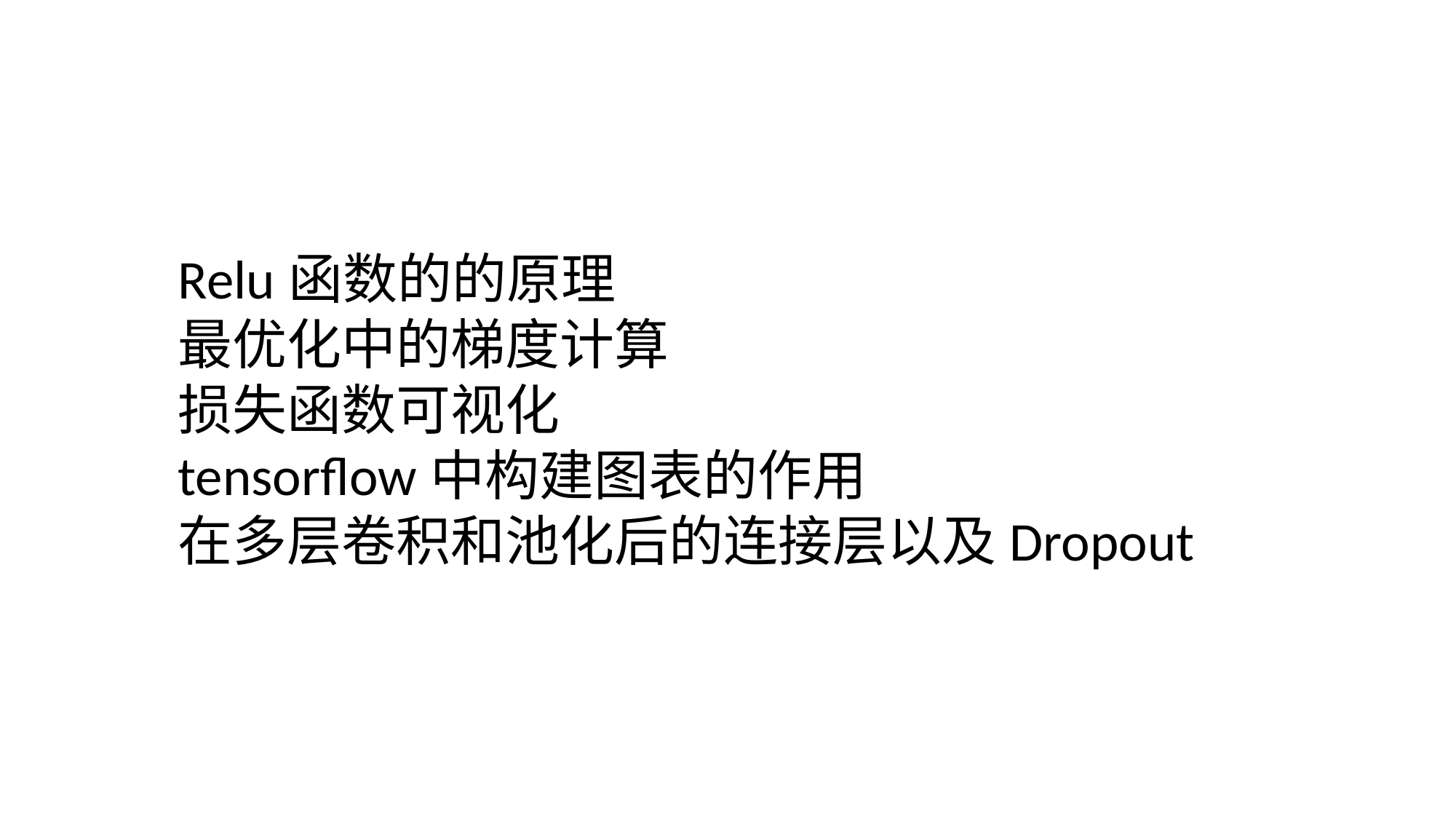

Relu函数的的原理
最优化中的梯度计算
损失函数可视化
tensorflow中构建图表的作用
在多层卷积和池化后的连接层以及Dropout